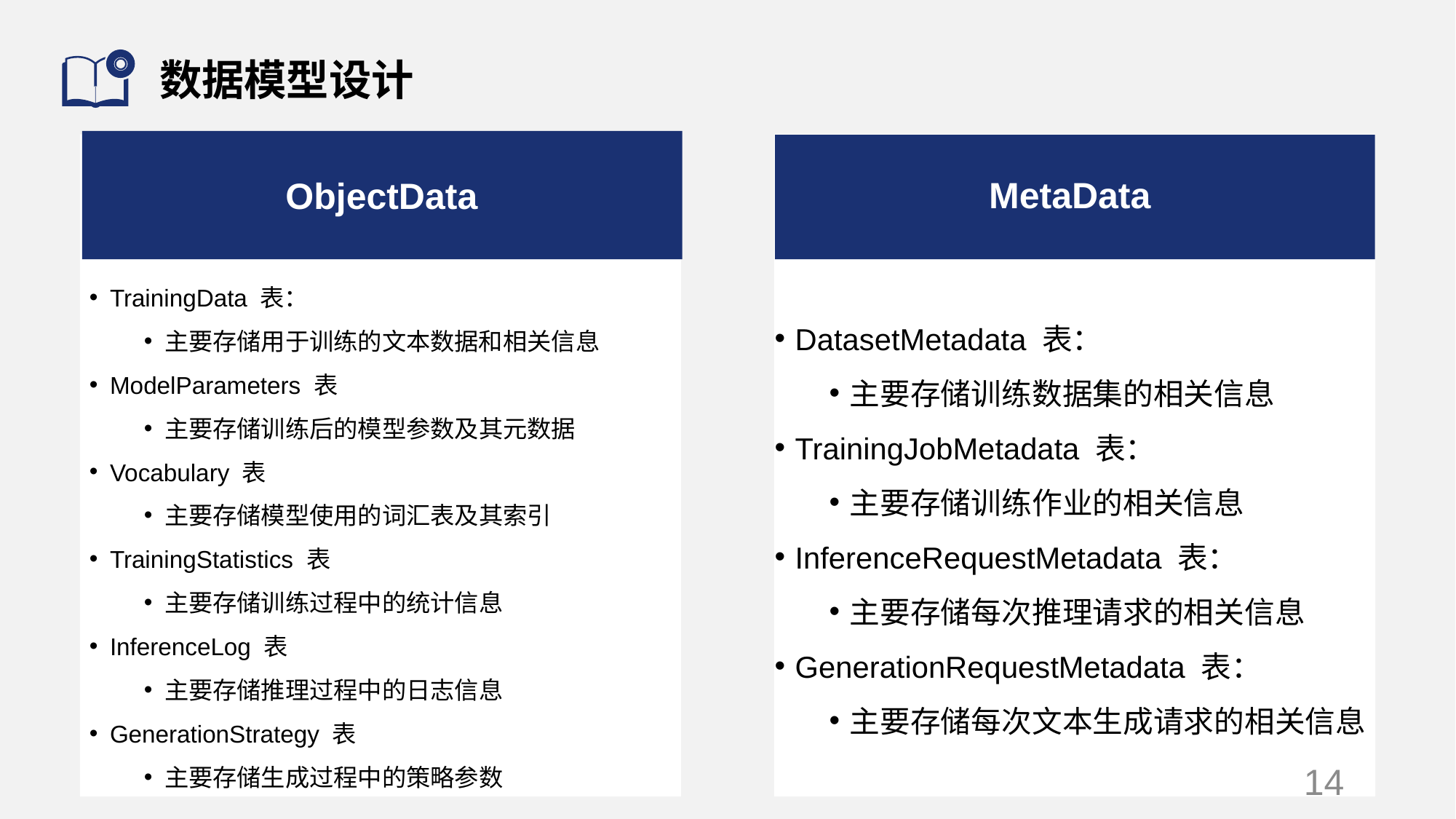

# 数据模型设计

MetaData
ObjectData
TrainingData 表：
主要存储用于训练的文本数据和相关信息
ModelParameters 表
主要存储训练后的模型参数及其元数据
Vocabulary 表
主要存储模型使用的词汇表及其索引
TrainingStatistics 表
主要存储训练过程中的统计信息
InferenceLog 表
主要存储推理过程中的日志信息
GenerationStrategy 表
主要存储生成过程中的策略参数

DatasetMetadata 表：
主要存储训练数据集的相关信息
TrainingJobMetadata 表：
主要存储训练作业的相关信息
InferenceRequestMetadata 表：
主要存储每次推理请求的相关信息
GenerationRequestMetadata 表：
主要存储每次文本生成请求的相关信息
14